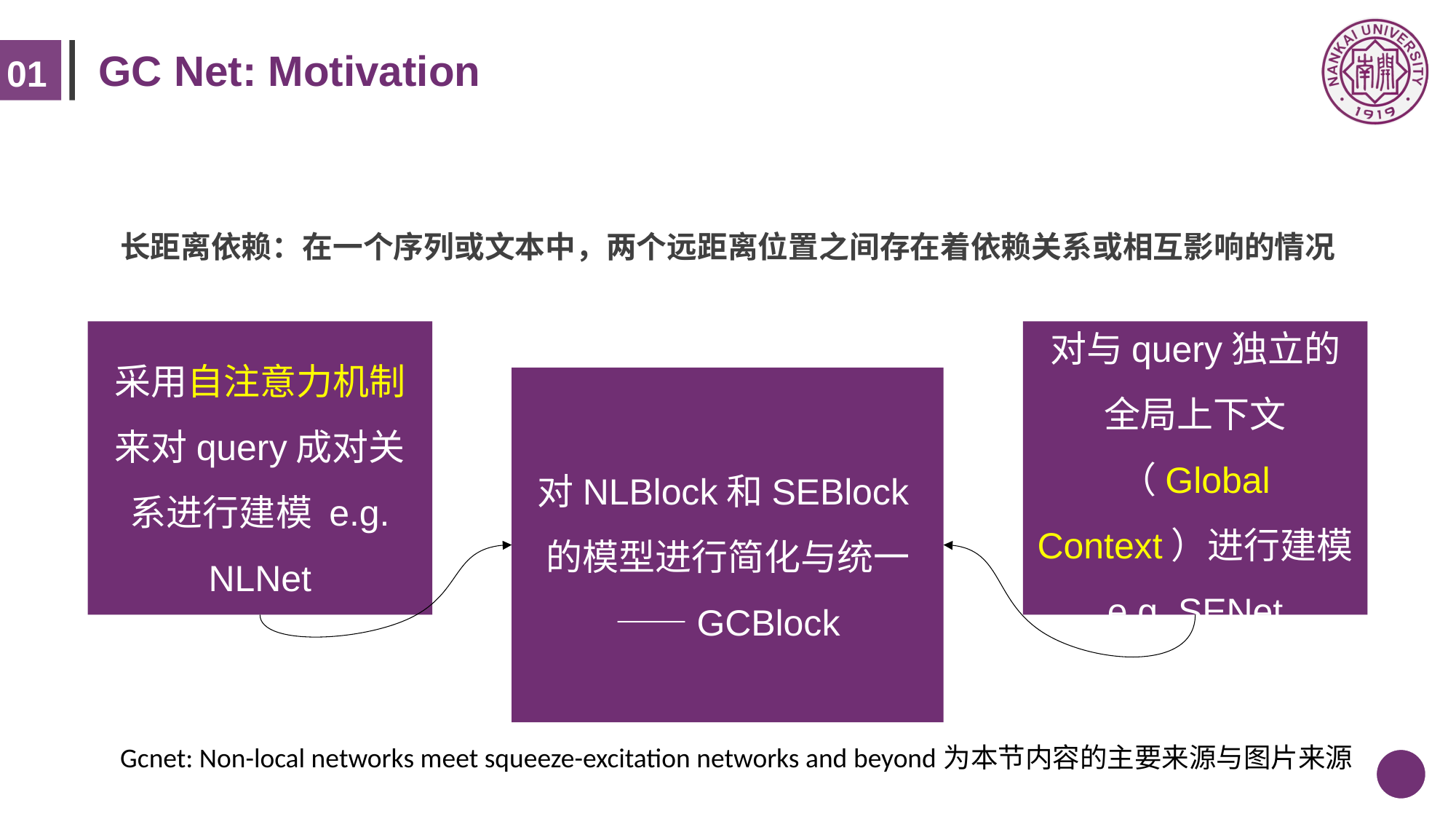

# GC Net: Motivation
01
长距离依赖：在一个序列或文本中，两个远距离位置之间存在着依赖关系或相互影响的情况
采用自注意力机制来对query成对关系进行建模 e.g. NLNet
对与query独立的全局上下文（Global Context）进行建模 e.g. SENet
对NLBlock和SEBlock的模型进行简化与统一——GCBlock
Gcnet: Non-local networks meet squeeze-excitation networks and beyond为本节内容的主要来源与图片来源